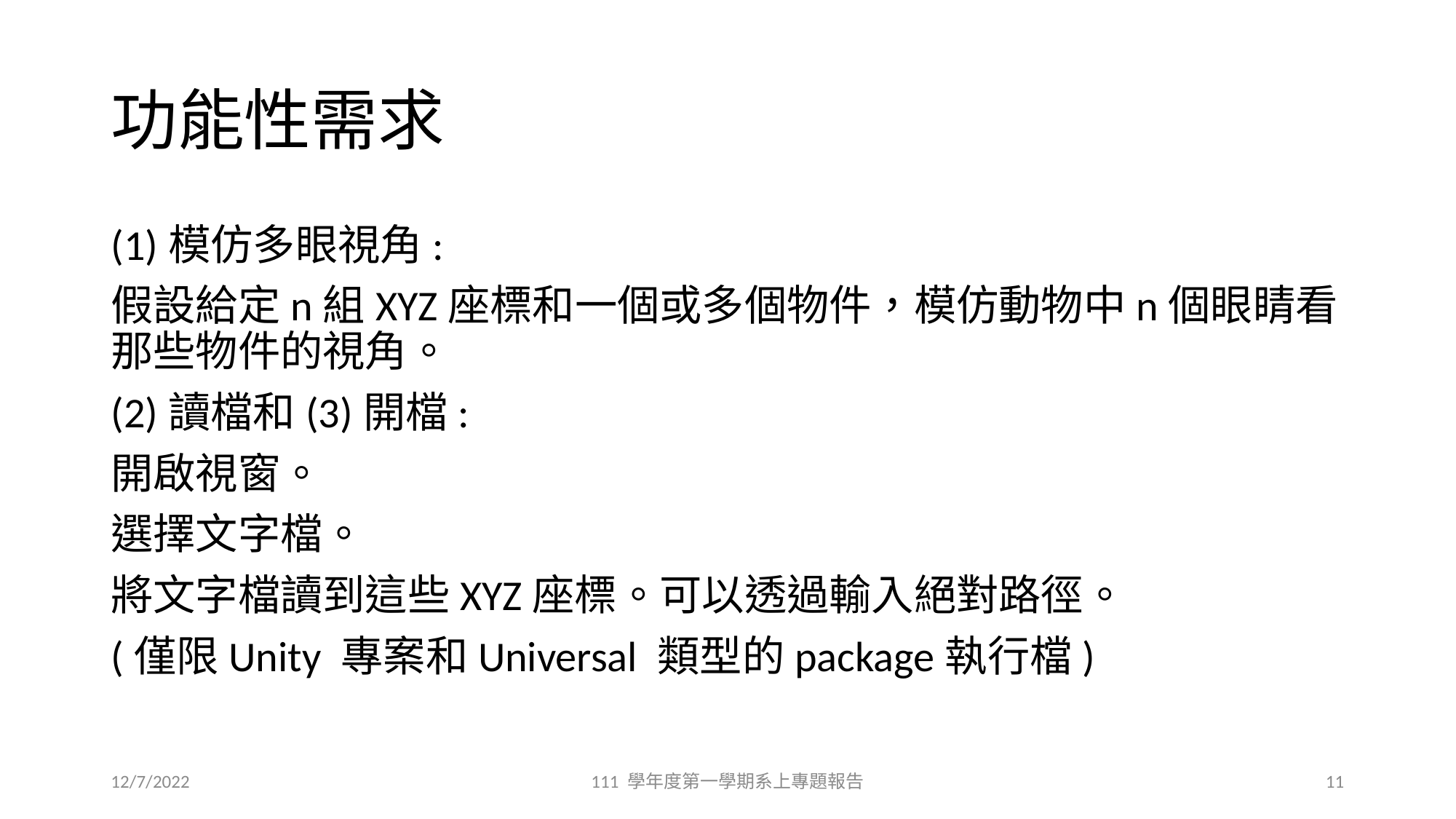

# 功能性需求
(1)模仿多眼視角:
假設給定n組XYZ座標和一個或多個物件，模仿動物中n個眼睛看那些物件的視角。
(2)讀檔和(3)開檔:
開啟視窗。
選擇文字檔。
將文字檔讀到這些XYZ座標。可以透過輸入絕對路徑。
(僅限Unity 專案和Universal 類型的package執行檔)

12/7/2022
111 學年度第一學期系上專題報告
11